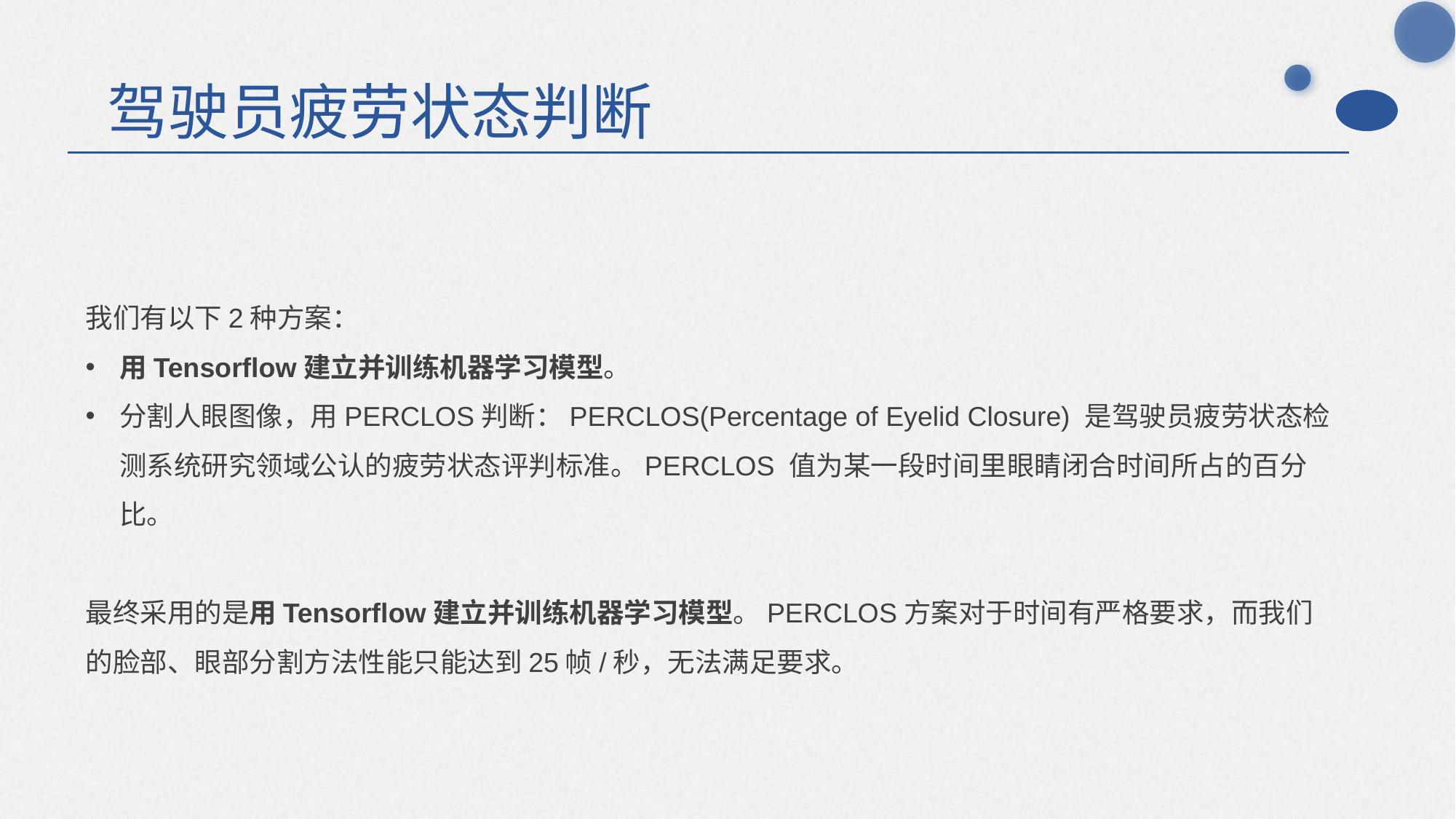

驾驶员疲劳状态判断

我们有以下2种方案：
用Tensorflow建立并训练机器学习模型。
分割人眼图像，用PERCLOS判断：PERCLOS(Percentage of Eyelid Closure) 是驾驶员疲劳状态检测系统研究领域公认的疲劳状态评判标准。PERCLOS 值为某一段时间里眼睛闭合时间所占的百分比。

最终采用的是用Tensorflow建立并训练机器学习模型。PERCLOS方案对于时间有严格要求，而我们的脸部、眼部分割方法性能只能达到25帧/秒，无法满足要求。